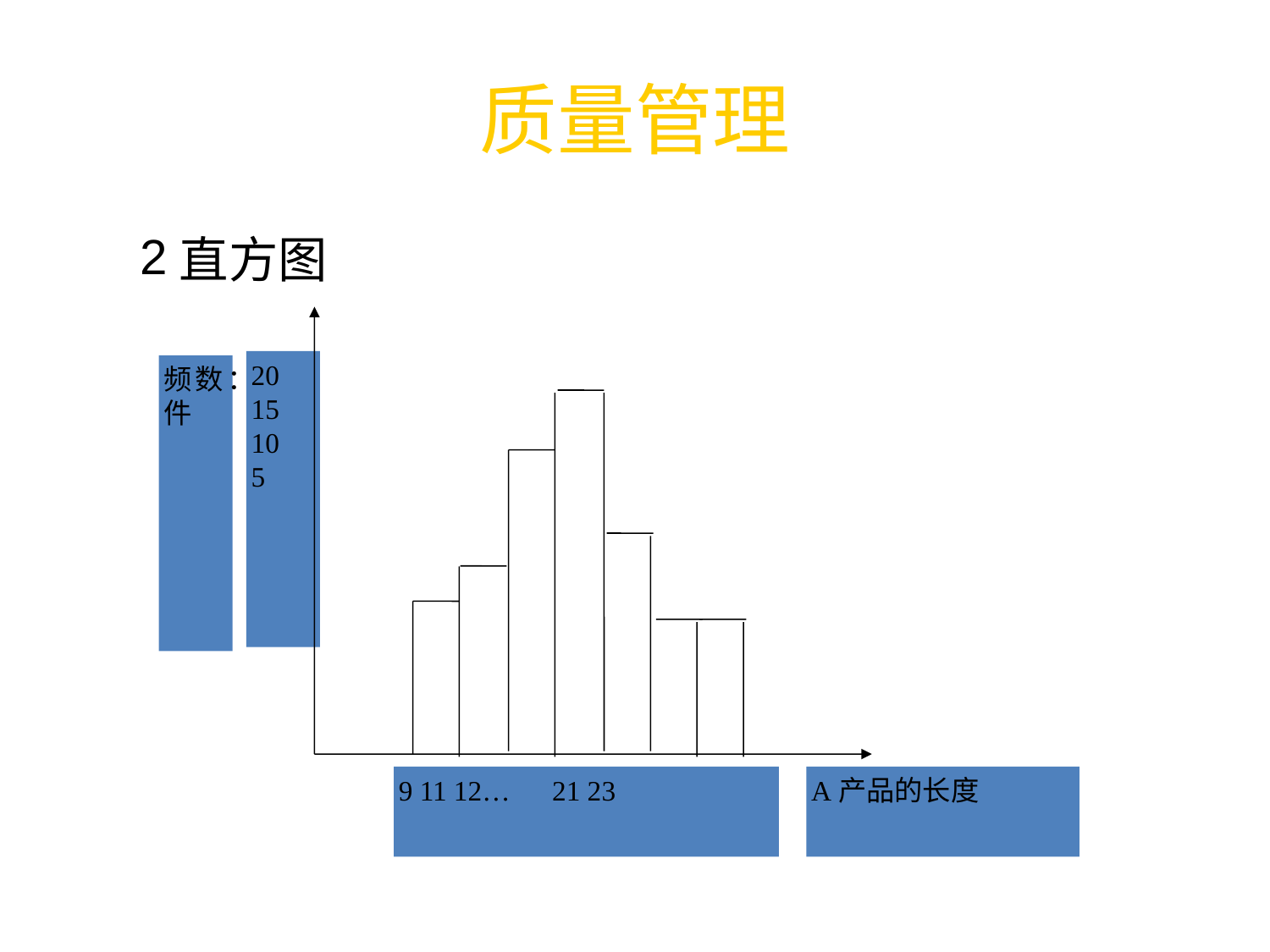

# 质量管理
直方图

20
15
10
5
频数：件

9 11 12…      21 23
A产品的长度